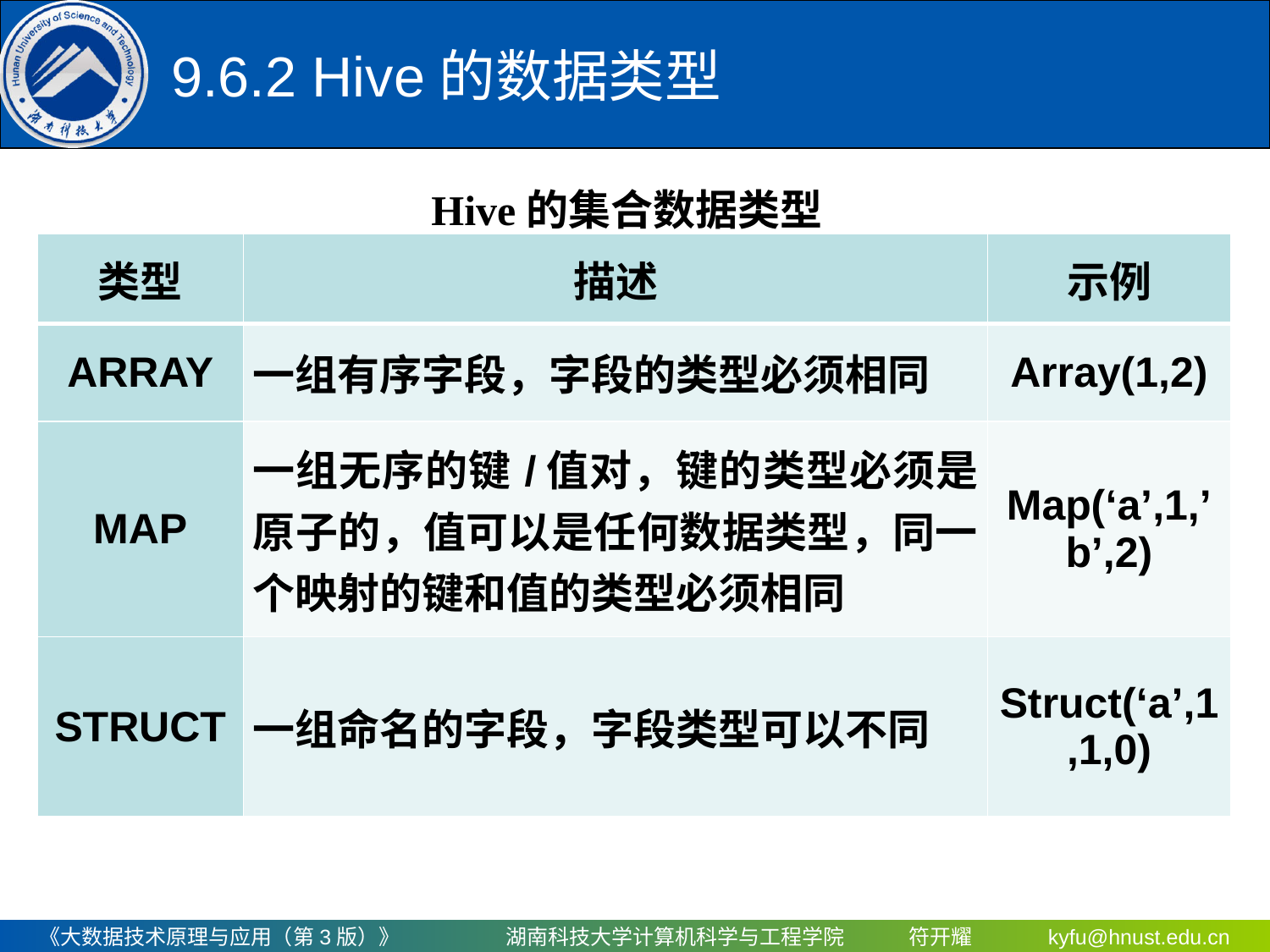

9.6.2 Hive的数据类型
Hive的集合数据类型
| 类型 | 描述 | 示例 |
| --- | --- | --- |
| ARRAY | 一组有序字段，字段的类型必须相同 | Array(1,2) |
| MAP | 一组无序的键/值对，键的类型必须是原子的，值可以是任何数据类型，同一个映射的键和值的类型必须相同 | Map(‘a’,1,’b’,2) |
| STRUCT | 一组命名的字段，字段类型可以不同 | Struct(‘a’,1,1,0) |